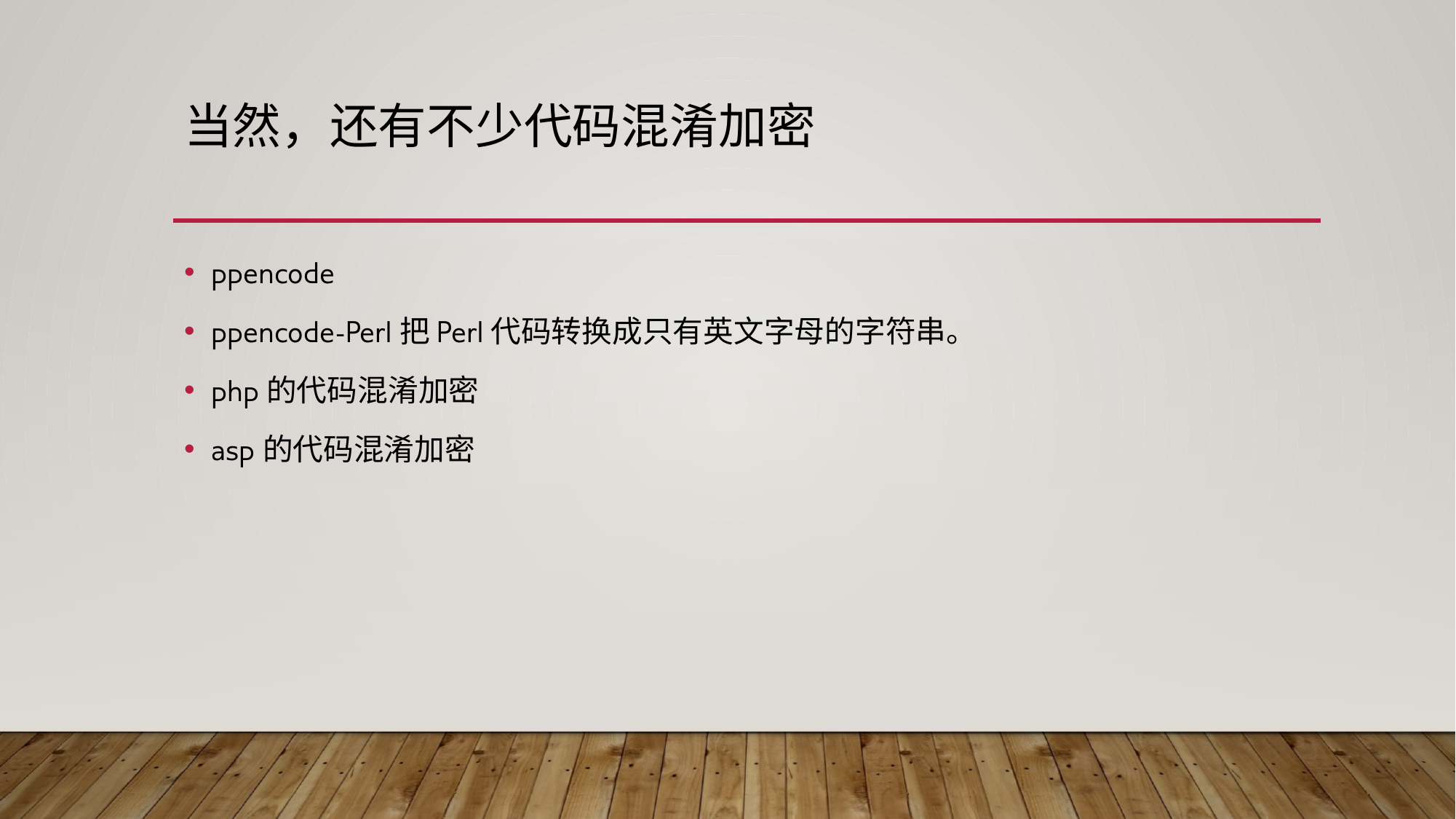

# 当然，还有不少代码混淆加密
ppencode
ppencode-Perl把Perl代码转换成只有英文字母的字符串。
php的代码混淆加密
asp的代码混淆加密